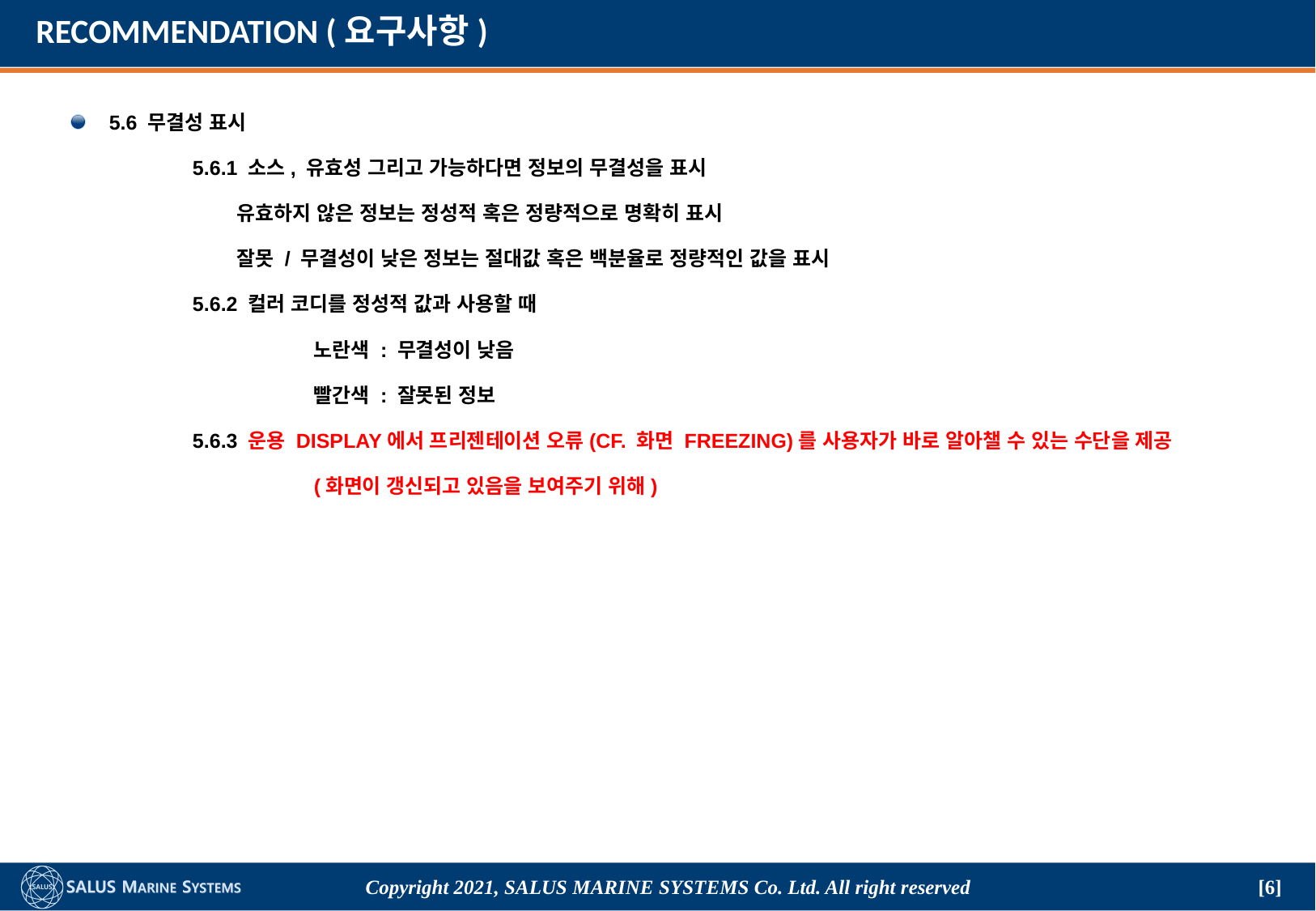

# RECOMMENDATION (요구사항)
5.6 무결성 표시
	5.6.1 소스, 유효성 그리고 가능하다면 정보의 무결성을 표시
	       유효하지 않은 정보는 정성적 혹은 정량적으로 명확히 표시
	       잘못 / 무결성이 낮은 정보는 절대값 혹은 백분율로 정량적인 값을 표시
	5.6.2 컬러 코디를 정성적 값과 사용할 때
		노란색 : 무결성이 낮음
		빨간색 : 잘못된 정보
	5.6.3 운용 DISPLAY에서 프리젠테이션 오류(CF. 화면 FREEZING)를 사용자가 바로 알아챌 수 있는 수단을 제공
		(화면이 갱신되고 있음을 보여주기 위해)

Copyright 2021, SALUS Marine Systems Co. Ltd. All right reserved
[6]